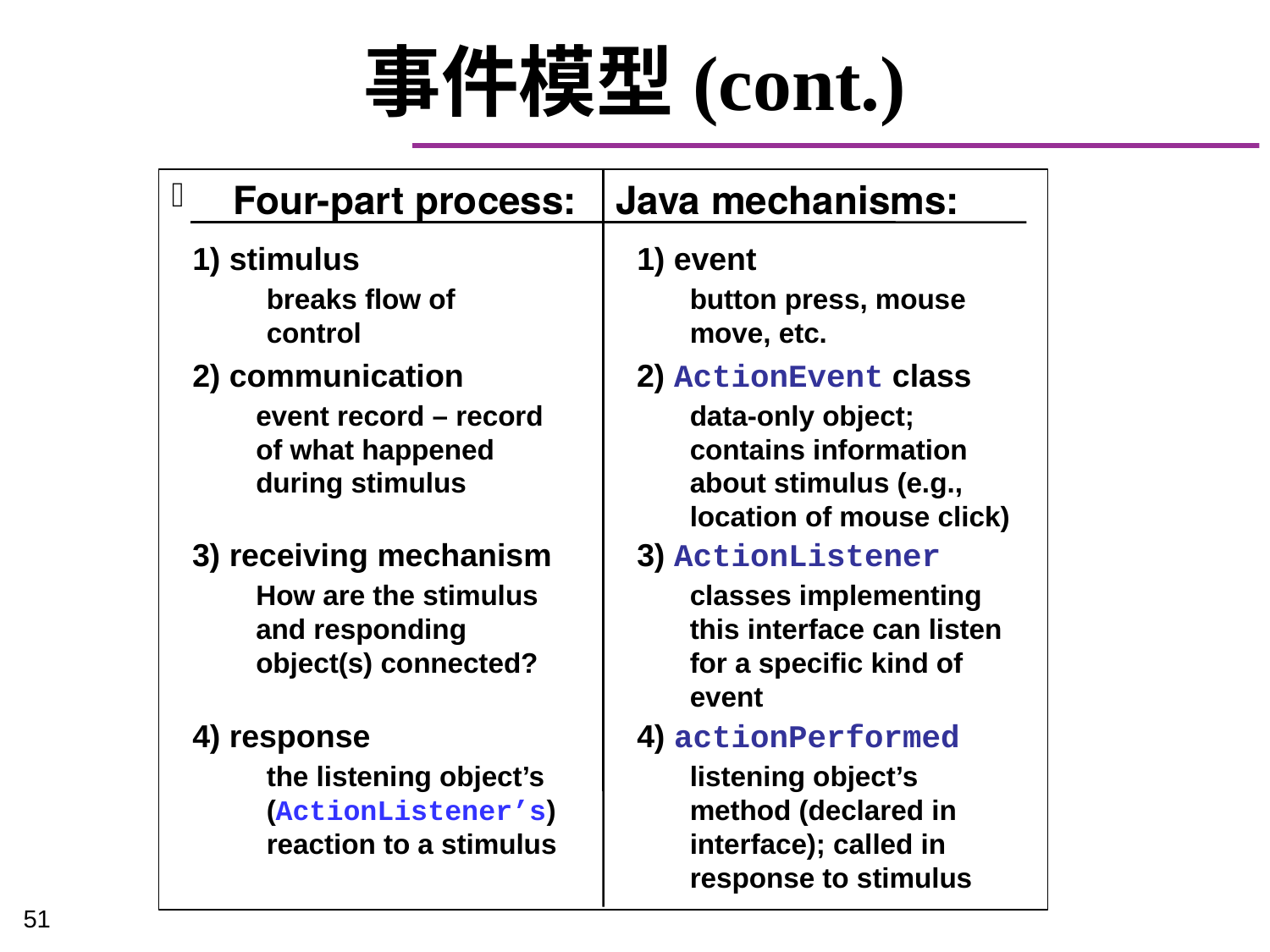

# 事件模型(cont.)
Four-part process:

Java mechanisms:

1) stimulus
1) event
breaks flow of control
button press, mouse move, etc.
2) communication
2) ActionEvent class
event record – record of what happened during stimulus
data-only object; contains information about stimulus (e.g., location of mouse click)
3) receiving mechanism
3) ActionListener
How are the stimulus and responding object(s) connected?
classes implementing this interface can listen for a specific kind of event
4) response
4) actionPerformed
the listening object’s (ActionListener’s) reaction to a stimulus
listening object’s method (declared in interface); called in response to stimulus
51